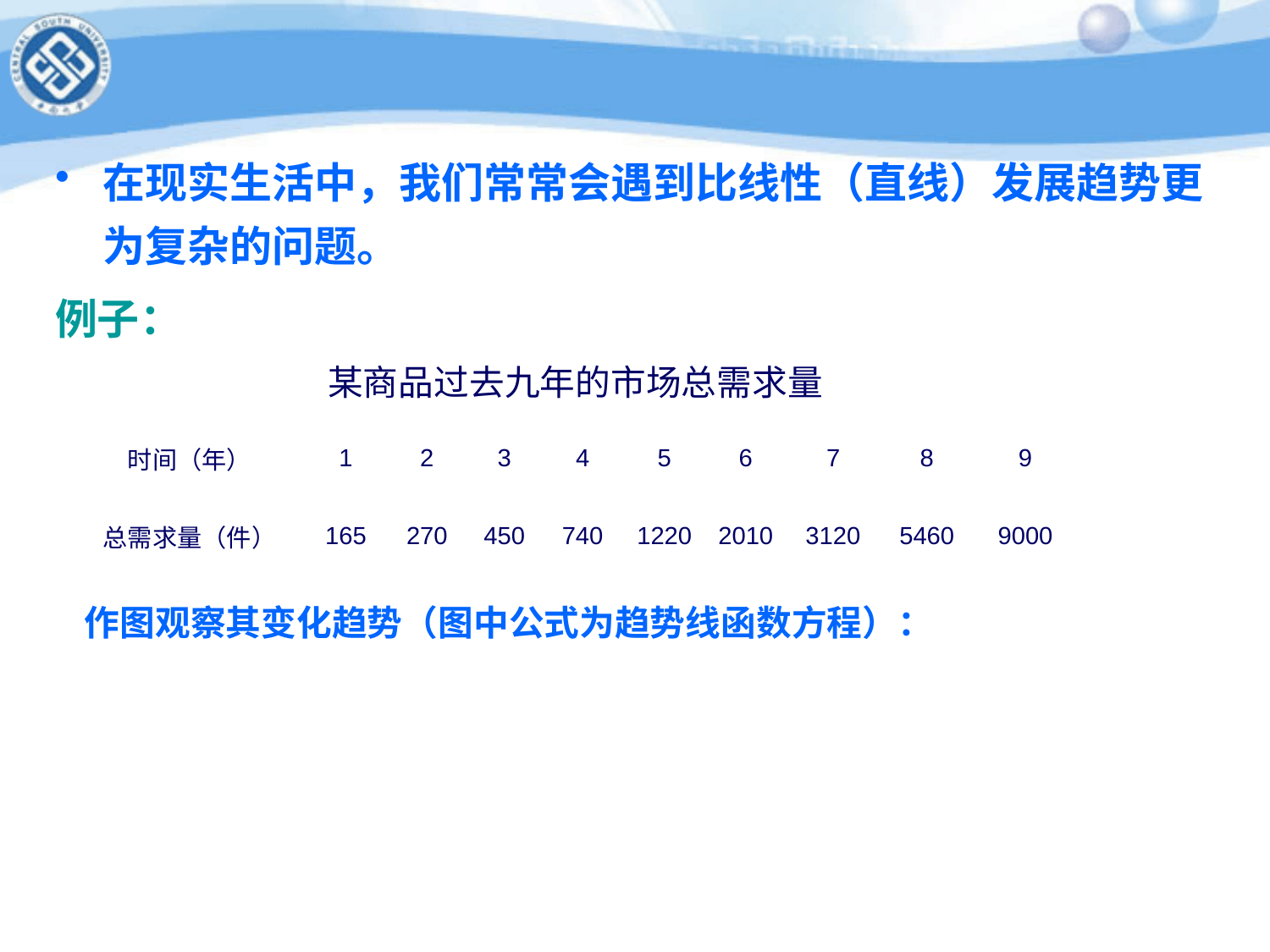

在现实生活中，我们常常会遇到比线性（直线）发展趋势更为复杂的问题。
例子：
# 拟合直线方程法的特殊运用
| 某商品过去九年的市场总需求量 |  |  |  |  |  |  |  |  |  |
| --- | --- | --- | --- | --- | --- | --- | --- | --- | --- |
| 时间（年） | 1 | 2 | 3 | 4 | 5 | 6 | 7 | 8 | 9 |
| 总需求量（件） | 165 | 270 | 450 | 740 | 1220 | 2010 | 3120 | 5460 | 9000 |
| 作图观察其变化趋势（图中公式为趋势线函数方程）： |
| --- |